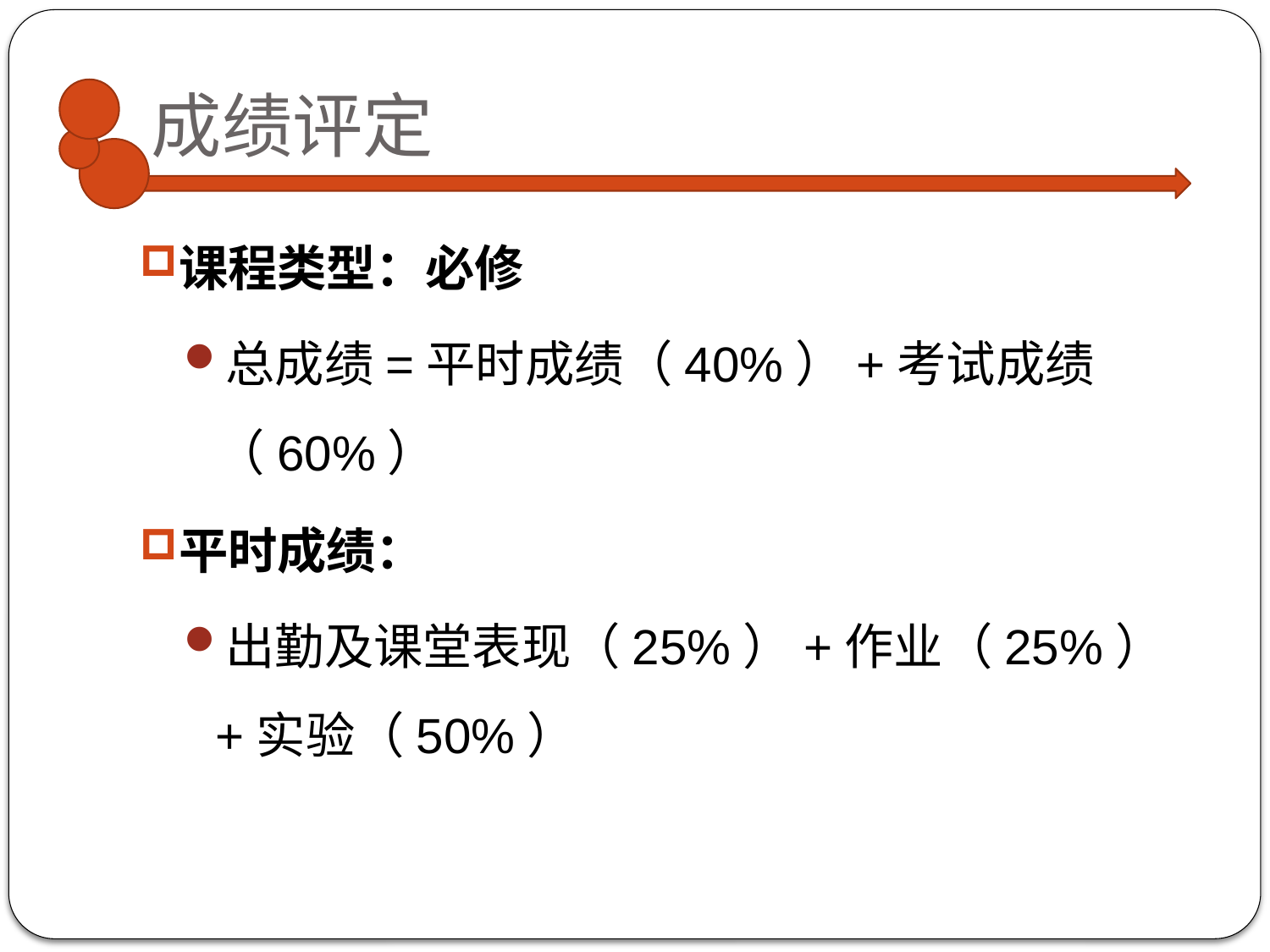

# 成绩评定
课程类型：必修
总成绩=平时成绩（40%）+考试成绩（60%）
平时成绩：
出勤及课堂表现（25%）+作业（25%）+实验（50%）